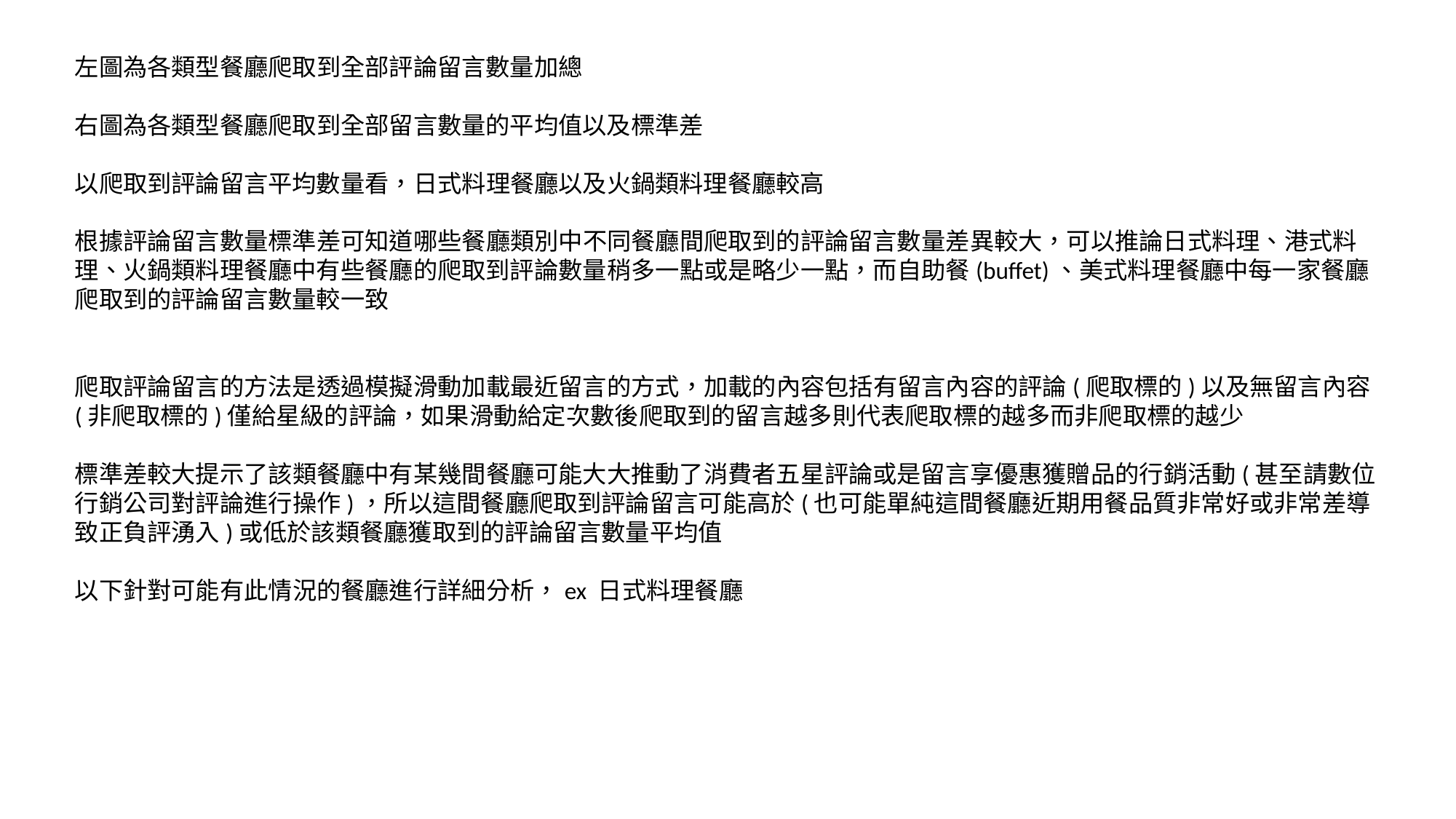

左圖為各類型餐廳爬取到全部評論留言數量加總

右圖為各類型餐廳爬取到全部留言數量的平均值以及標準差

以爬取到評論留言平均數量看，日式料理餐廳以及火鍋類料理餐廳較高

根據評論留言數量標準差可知道哪些餐廳類別中不同餐廳間爬取到的評論留言數量差異較大，可以推論日式料理、港式料理、火鍋類料理餐廳中有些餐廳的爬取到評論數量稍多一點或是略少一點，而自助餐(buffet)、美式料理餐廳中每一家餐廳爬取到的評論留言數量較一致

爬取評論留言的方法是透過模擬滑動加載最近留言的方式，加載的內容包括有留言內容的評論(爬取標的)以及無留言內容(非爬取標的)僅給星級的評論，如果滑動給定次數後爬取到的留言越多則代表爬取標的越多而非爬取標的越少

標準差較大提示了該類餐廳中有某幾間餐廳可能大大推動了消費者五星評論或是留言享優惠獲贈品的行銷活動(甚至請數位行銷公司對評論進行操作)，所以這間餐廳爬取到評論留言可能高於(也可能單純這間餐廳近期用餐品質非常好或非常差導致正負評湧入)或低於該類餐廳獲取到的評論留言數量平均值

以下針對可能有此情況的餐廳進行詳細分析，ex 日式料理餐廳